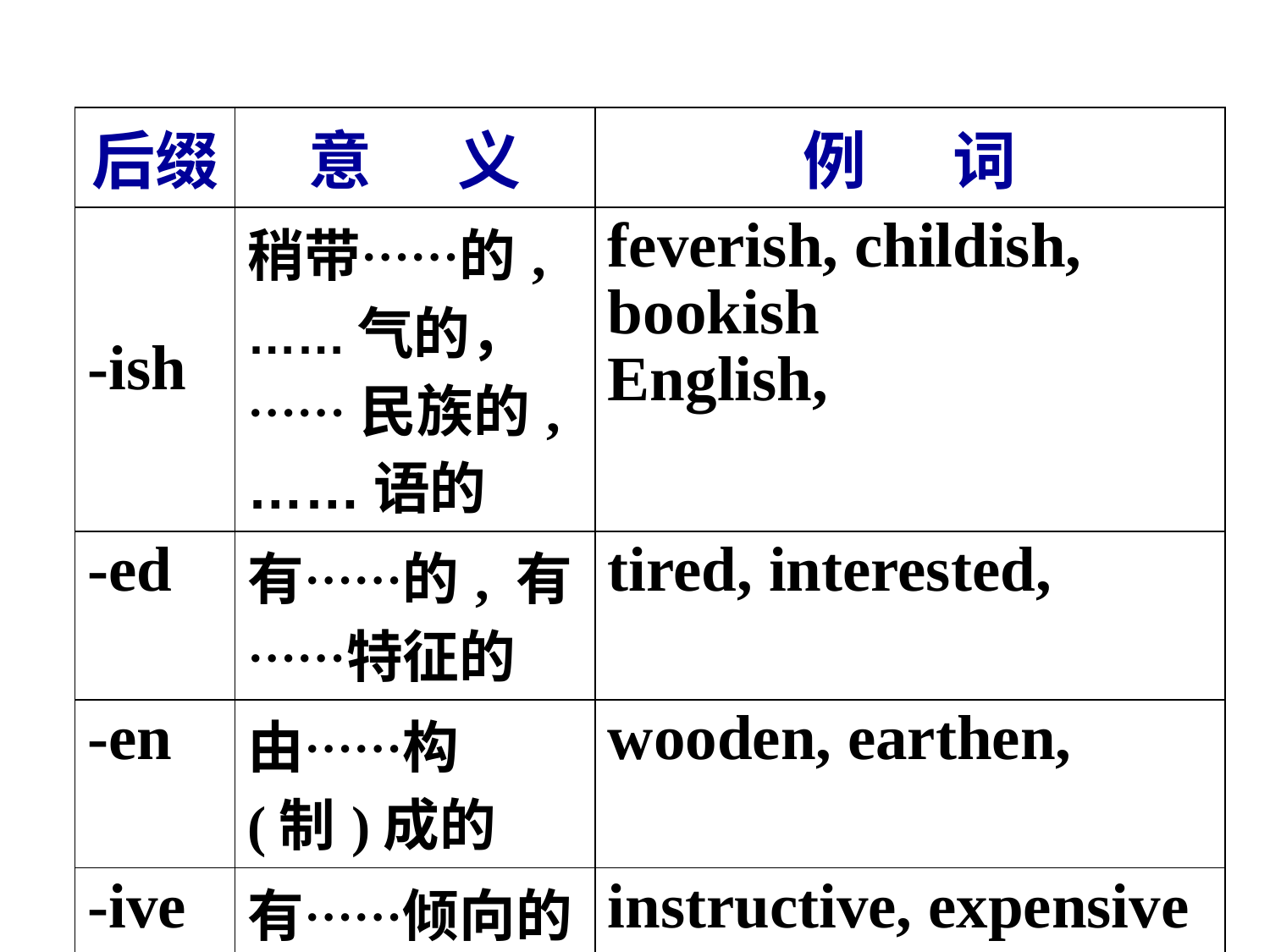

| 后缀 | 意 义 | 例 词 |
| --- | --- | --- |
| -ish | 稍带……的, ……气的， ……民族的, ……语的 | feverish, childish, bookish English, |
| -ed | 有……的, 有……特征的 | tired, interested, |
| -en | 由……构(制)成的 | wooden, earthen, |
| -ive | 有……倾向的/性质的 | instructive, expensive |